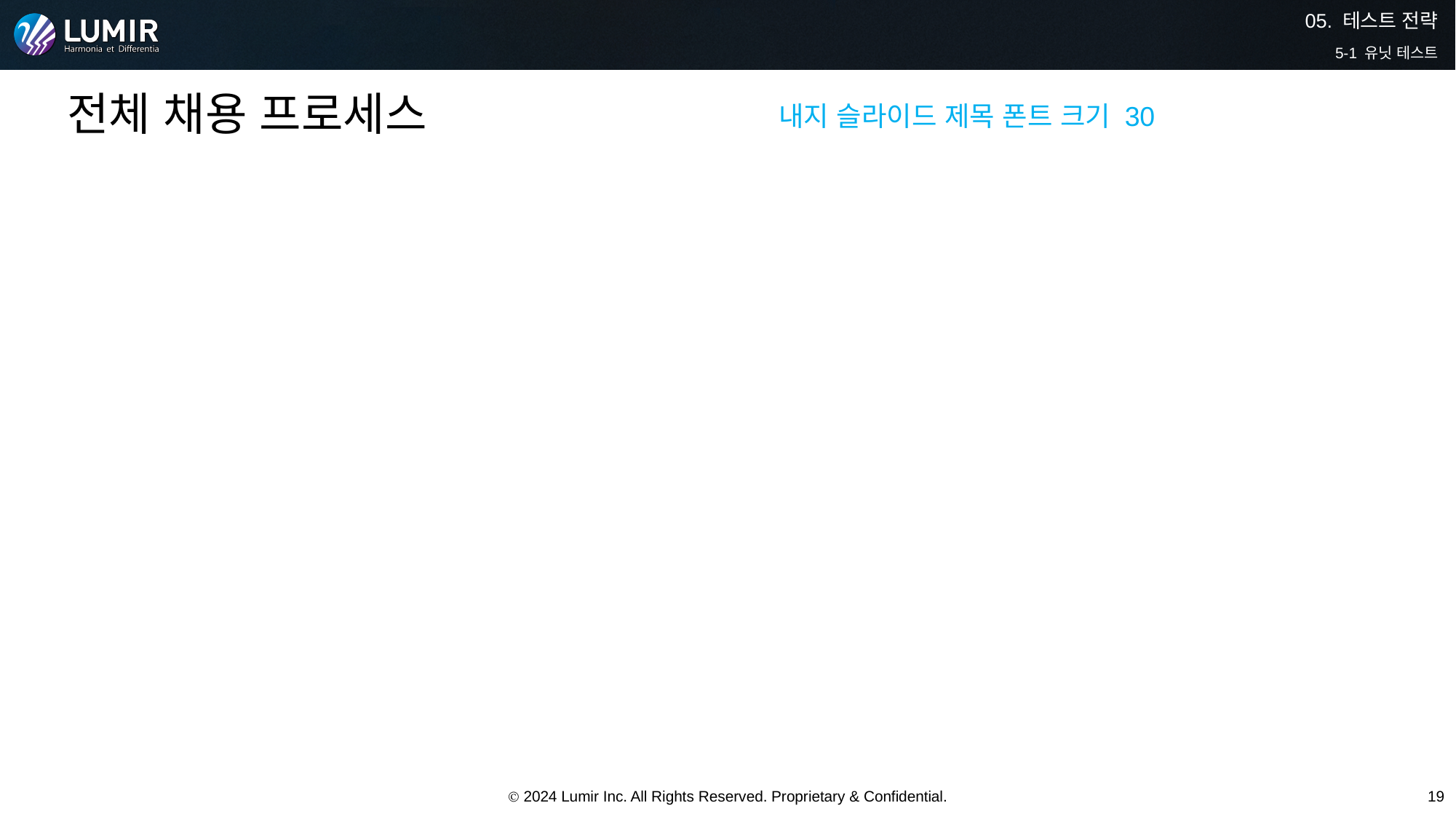

05. 테스트 전략
5-1 유닛 테스트
# 전체 채용 프로세스
내지 슬라이드 제목 폰트 크기 30